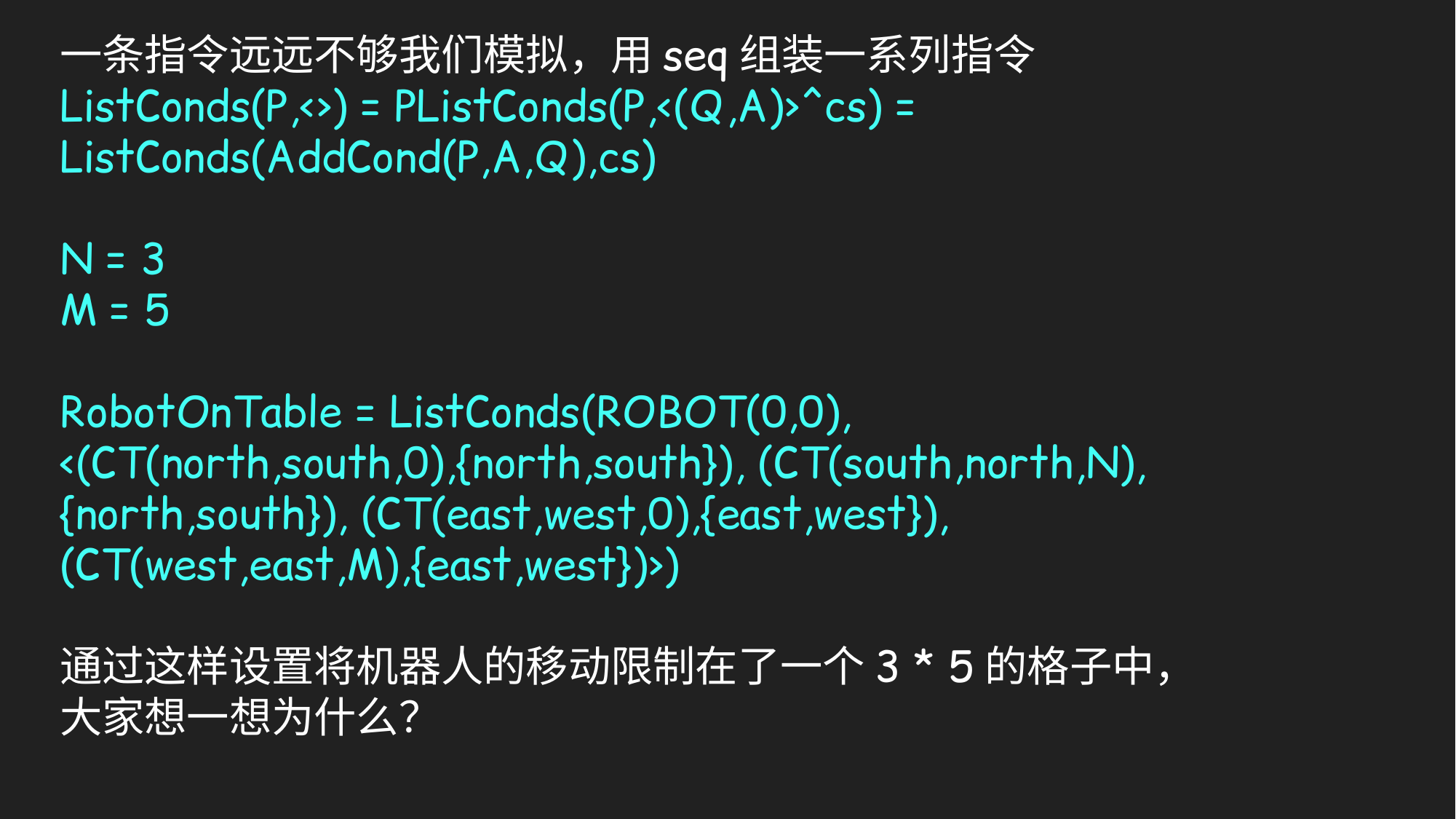

一条指令远远不够我们模拟，用seq组装一系列指令
ListConds(P,<>) = PListConds(P,<(Q,A)>^cs) = ListConds(AddCond(P,A,Q),cs)

N = 3
M = 5

RobotOnTable = ListConds(ROBOT(0,0),               <(CT(north,south,0),{north,south}), (CT(south,north,N),{north,south}), (CT(east,west,0),{east,west}), (CT(west,east,M),{east,west})>)

通过这样设置将机器人的移动限制在了一个3 * 5的格子中，大家想一想为什么？